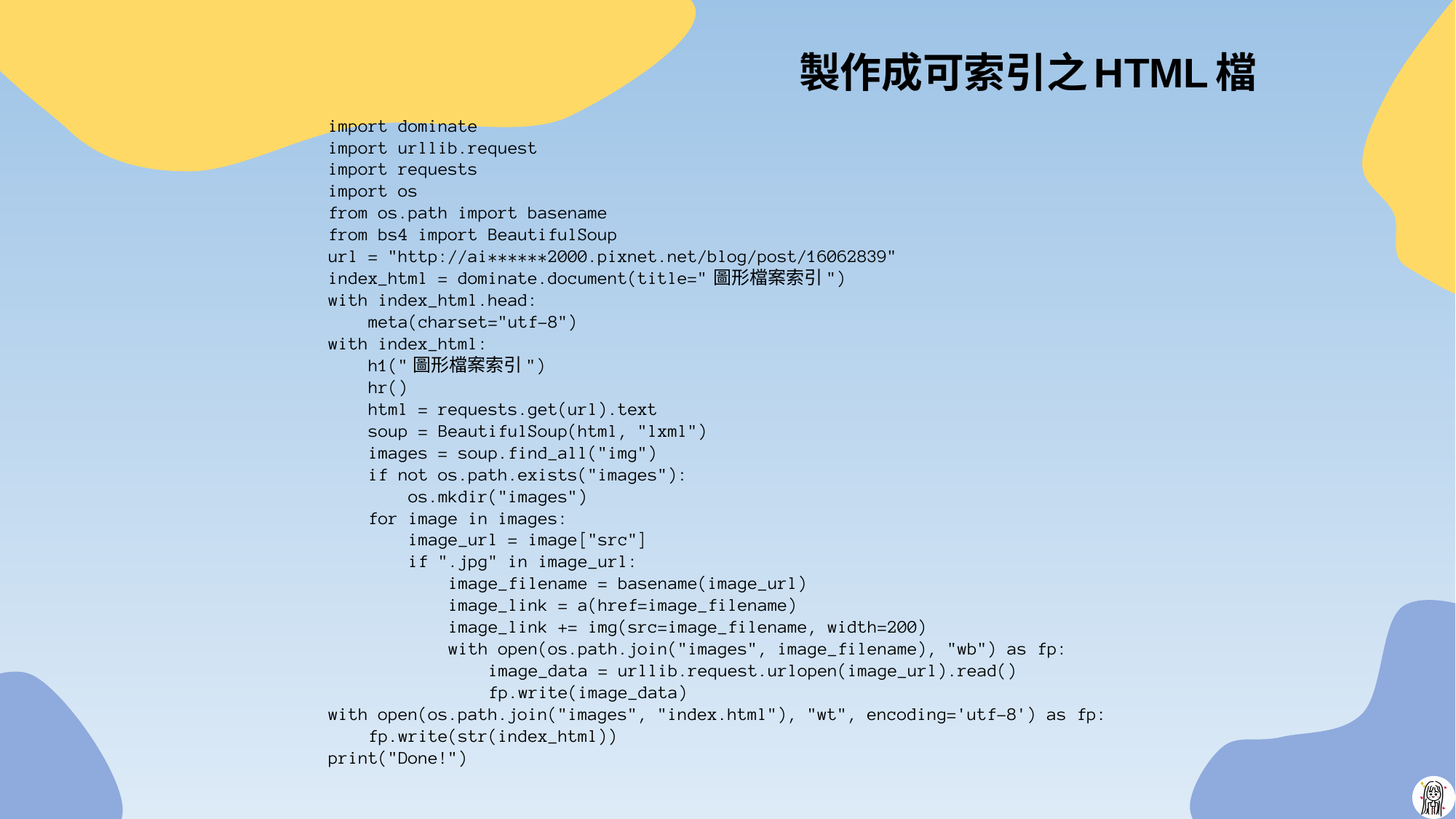

# 製作成可索引之HTML檔
import dominate
import urllib.request
import requests
import os
from os.path import basename
from bs4 import BeautifulSoup
url = "http://ai******2000.pixnet.net/blog/post/16062839"
index_html = dominate.document(title="圖形檔案索引")
with index_html.head:
    meta(charset="utf-8")
with index_html:
    h1("圖形檔案索引")
    hr()
    html = requests.get(url).text
    soup = BeautifulSoup(html, "lxml")
    images = soup.find_all("img")
    if not os.path.exists("images"):
        os.mkdir("images")
    for image in images:
        image_url = image["src"]
        if ".jpg" in image_url:
            image_filename = basename(image_url)
            image_link = a(href=image_filename)
            image_link += img(src=image_filename, width=200)
            with open(os.path.join("images", image_filename), "wb") as fp:
                image_data = urllib.request.urlopen(image_url).read()
                fp.write(image_data)
with open(os.path.join("images", "index.html"), "wt", encoding='utf-8') as fp:
    fp.write(str(index_html))
print("Done!")
36